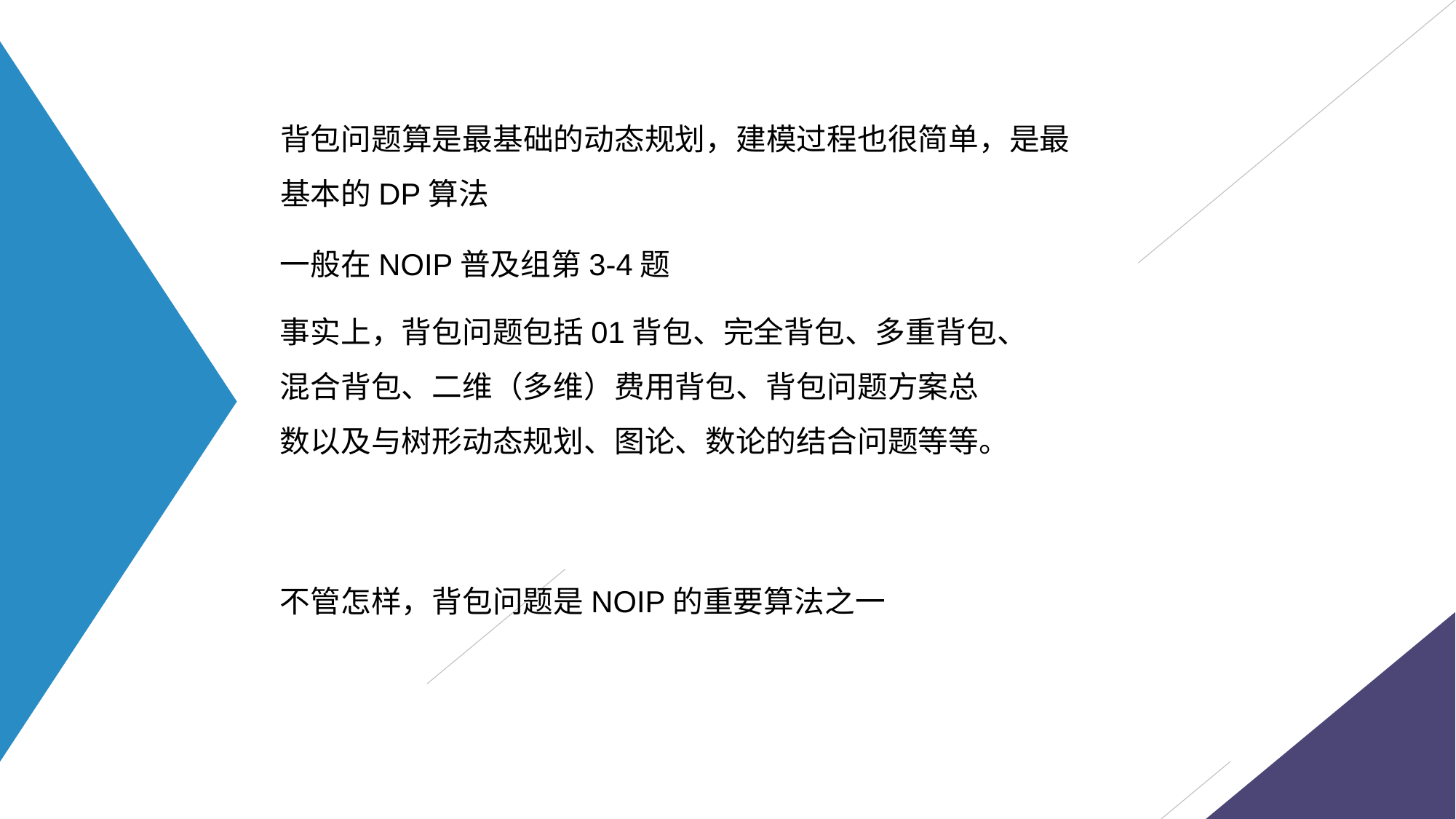

背包问题算是最基础的动态规划，建模过程也很简单，是最基本的DP算法
一般在NOIP普及组第3-4题

事实上，背包问题包括01背包、完全背包、多重背包、混合背包、二维（多维）费用背包、背包问题方案总数以及与树形动态规划、图论、数论的结合问题等等。
不管怎样，背包问题是NOIP的重要算法之一